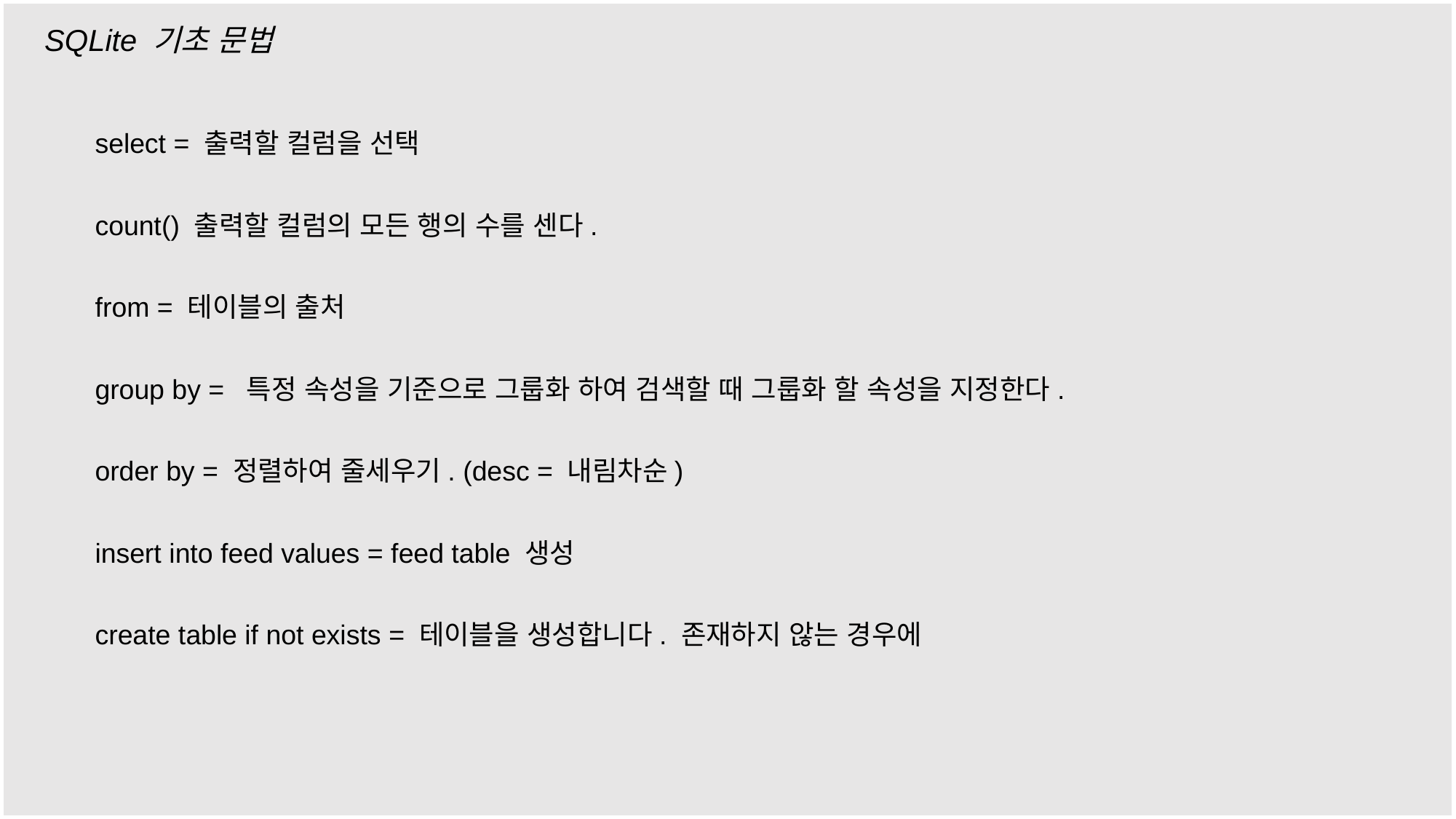

SQLite 기초 문법
select = 출력할 컬럼을 선택
count() 출력할 컬럼의 모든 행의 수를 센다.
from = 테이블의 출처
group by =  특정 속성을 기준으로 그룹화 하여 검색할 때 그룹화 할 속성을 지정한다.
order by = 정렬하여 줄세우기. (desc = 내림차순)
insert into feed values = feed table 생성
create table if not exists = 테이블을 생성합니다. 존재하지 않는 경우에